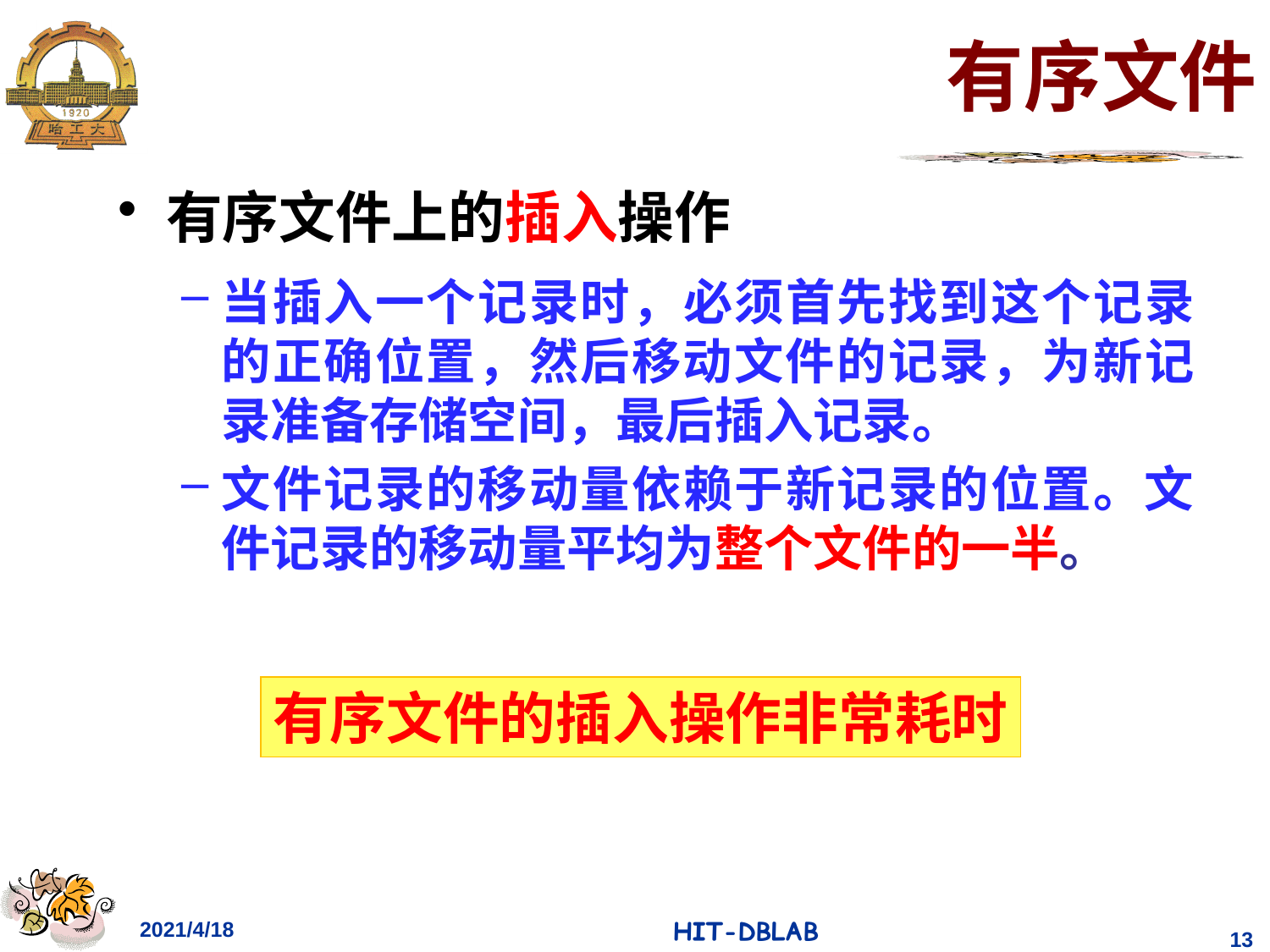

# 有序文件
有序文件上的插入操作
当插入一个记录时，必须首先找到这个记录的正确位置，然后移动文件的记录，为新记录准备存储空间，最后插入记录。
文件记录的移动量依赖于新记录的位置。文件记录的移动量平均为整个文件的一半。
有序文件的插入操作非常耗时
2021/4/18
HIT-DBLAB
139